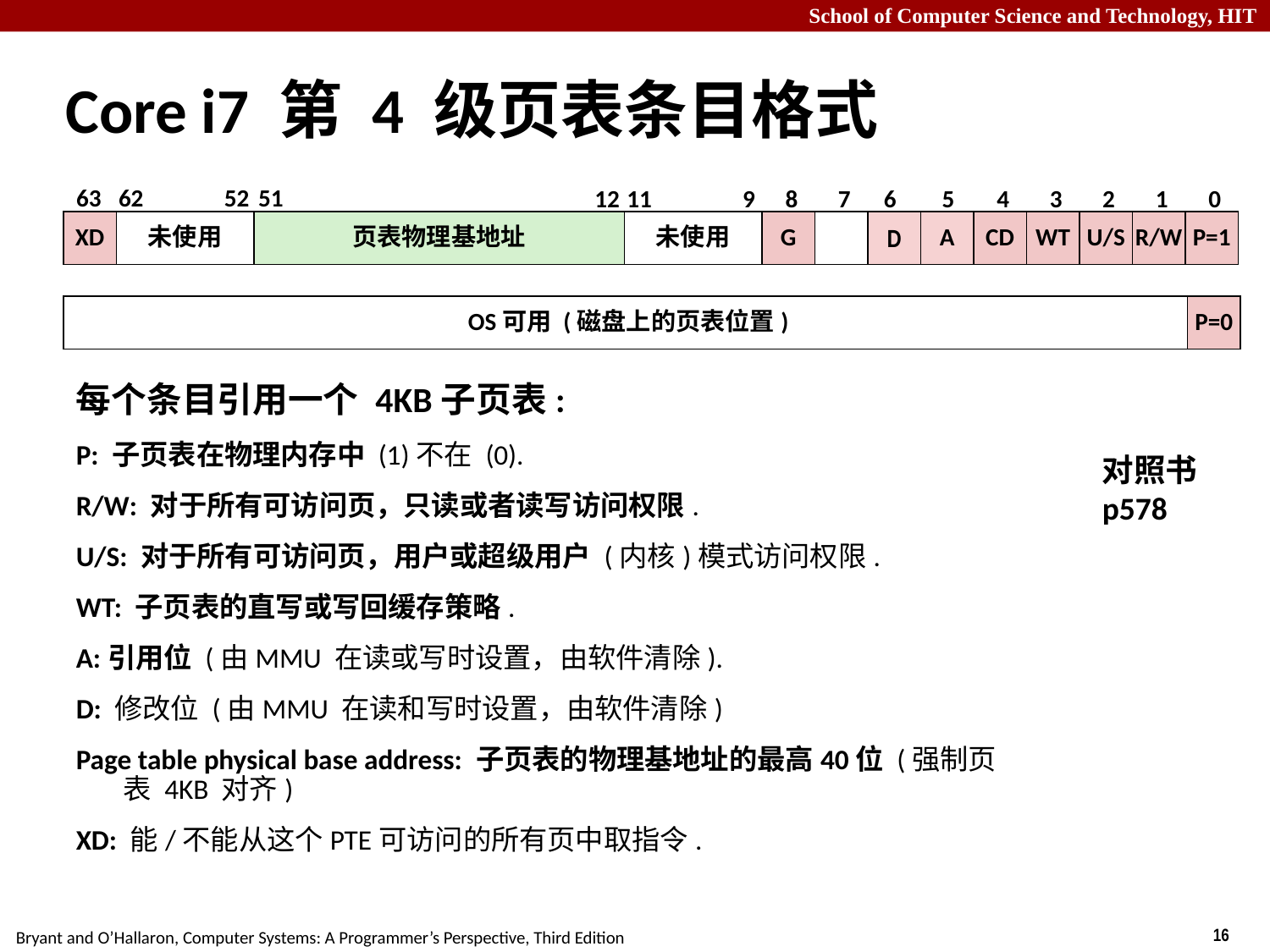

Core i7 第 4 级页表条目格式
63
62
52
51
12
11
9
8
7
6
5
4
3
2
1
0
XD
未使用
页表物理基地址
未使用
G

D
A
CD
WT
U/S
R/W
P=1
 OS可用 (磁盘上的页表位置)
P=0
每个条目引用一个 4KB子页表:
P: 子页表在物理内存中 (1)不在 (0).
R/W: 对于所有可访问页，只读或者读写访问权限.
U/S: 对于所有可访问页，用户或超级用户 (内核)模式访问权限.
WT: 子页表的直写或写回缓存策略.
A:引用位 (由MMU 在读或写时设置，由软件清除).
D: 修改位 (由MMU 在读和写时设置，由软件清除)
Page table physical base address: 子页表的物理基地址的最高40位 (强制页表 4KB 对齐)
XD: 能/不能从这个PTE可访问的所有页中取指令.
对照书p578